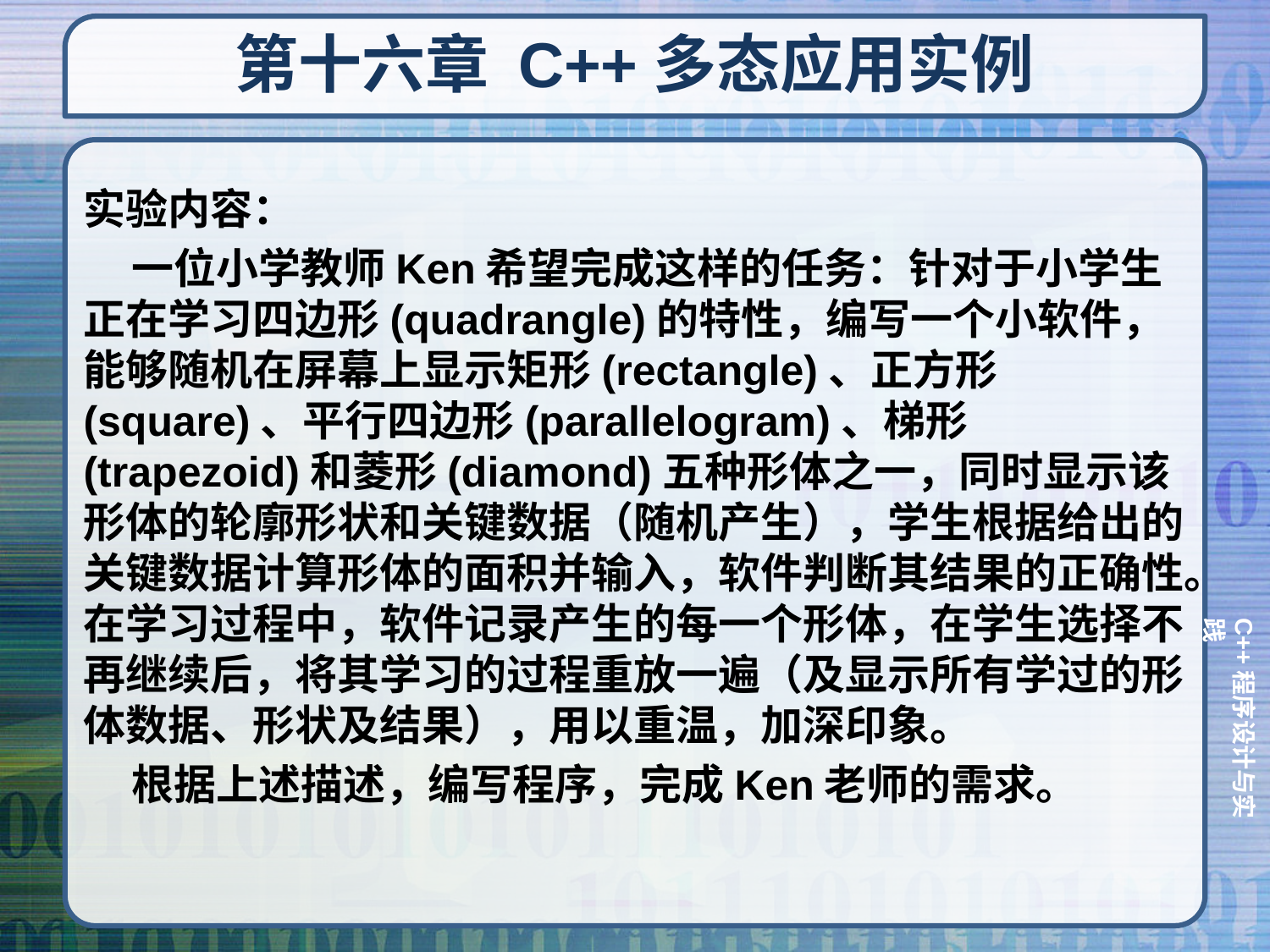

# 第十六章 C++多态应用实例
实验内容：
    一位小学教师Ken希望完成这样的任务：针对于小学生正在学习四边形(quadrangle)的特性，编写一个小软件，能够随机在屏幕上显示矩形(rectangle)、正方形(square)、平行四边形(parallelogram)、梯形(trapezoid)和菱形(diamond)五种形体之一，同时显示该形体的轮廓形状和关键数据（随机产生），学生根据给出的关键数据计算形体的面积并输入，软件判断其结果的正确性。在学习过程中，软件记录产生的每一个形体，在学生选择不再继续后，将其学习的过程重放一遍（及显示所有学过的形体数据、形状及结果），用以重温，加深印象。
    根据上述描述，编写程序，完成Ken老师的需求。